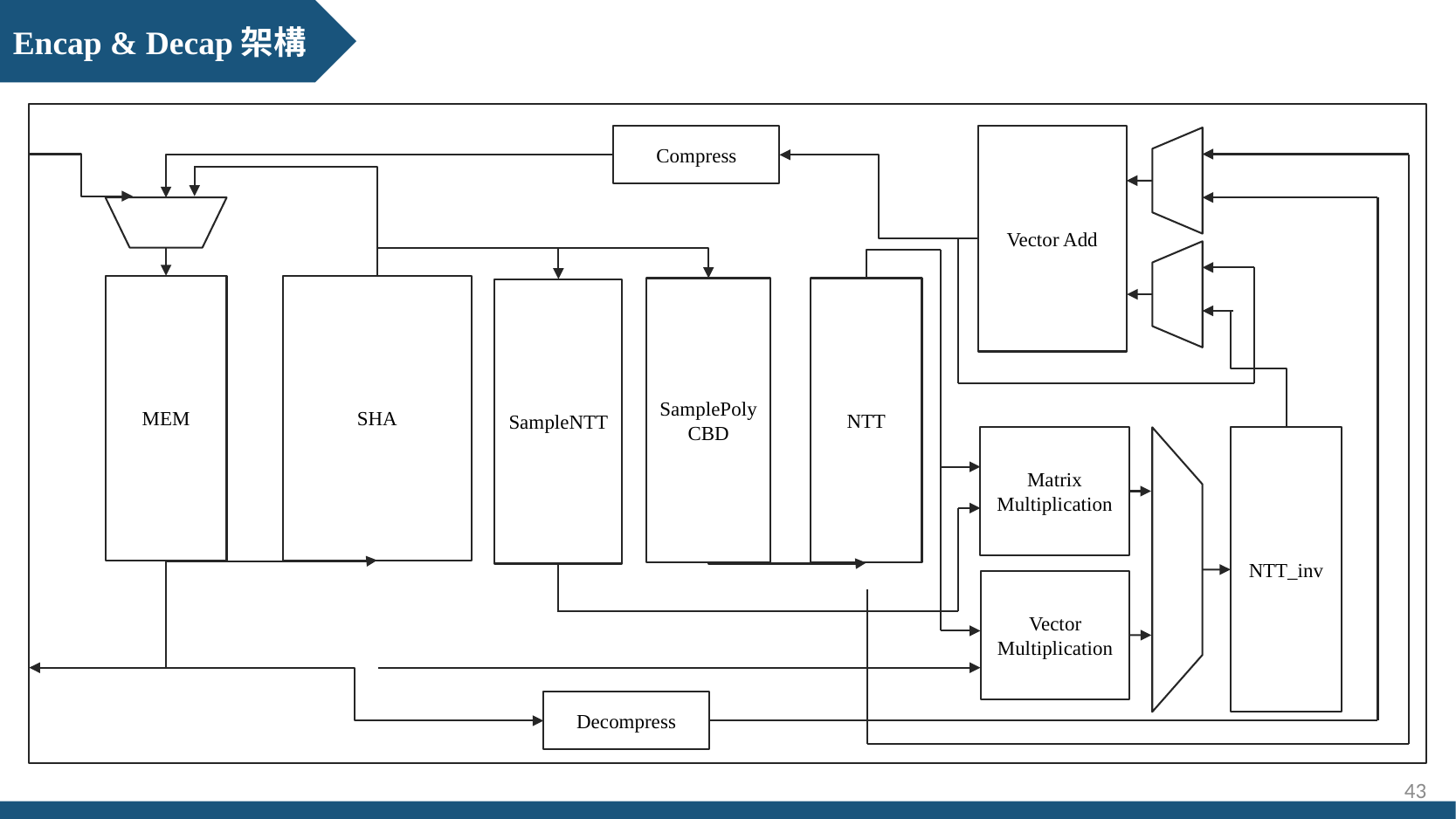

Encap & Decap架構

Vector Add
Compress

MEM
SHA
SamplePolyCBD
NTT
SampleNTT
Matrix Multiplication
NTT_inv

Vector Multiplication
Decompress
43